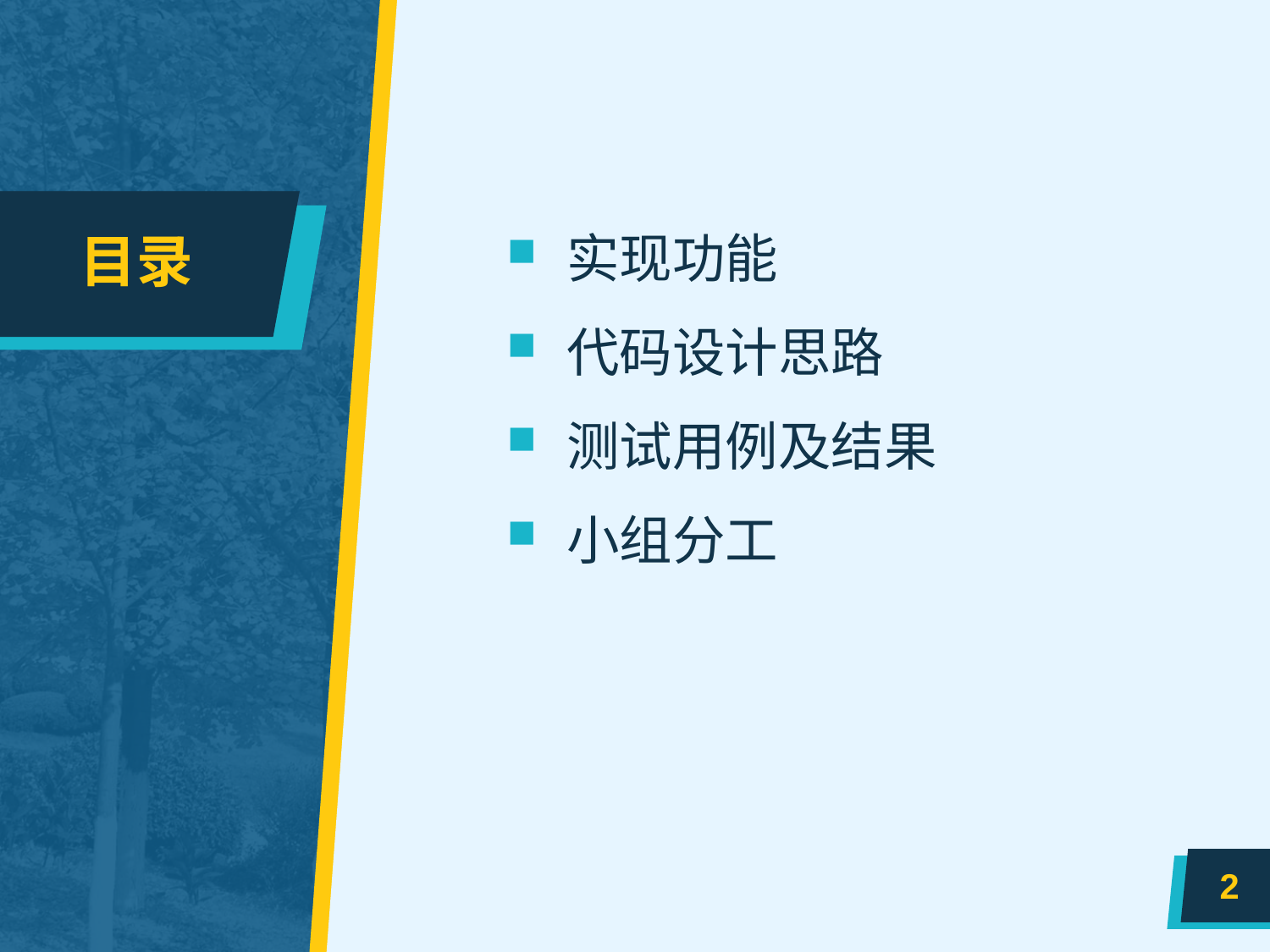

# 目录
实现功能
代码设计思路
测试用例及结果
小组分工
2